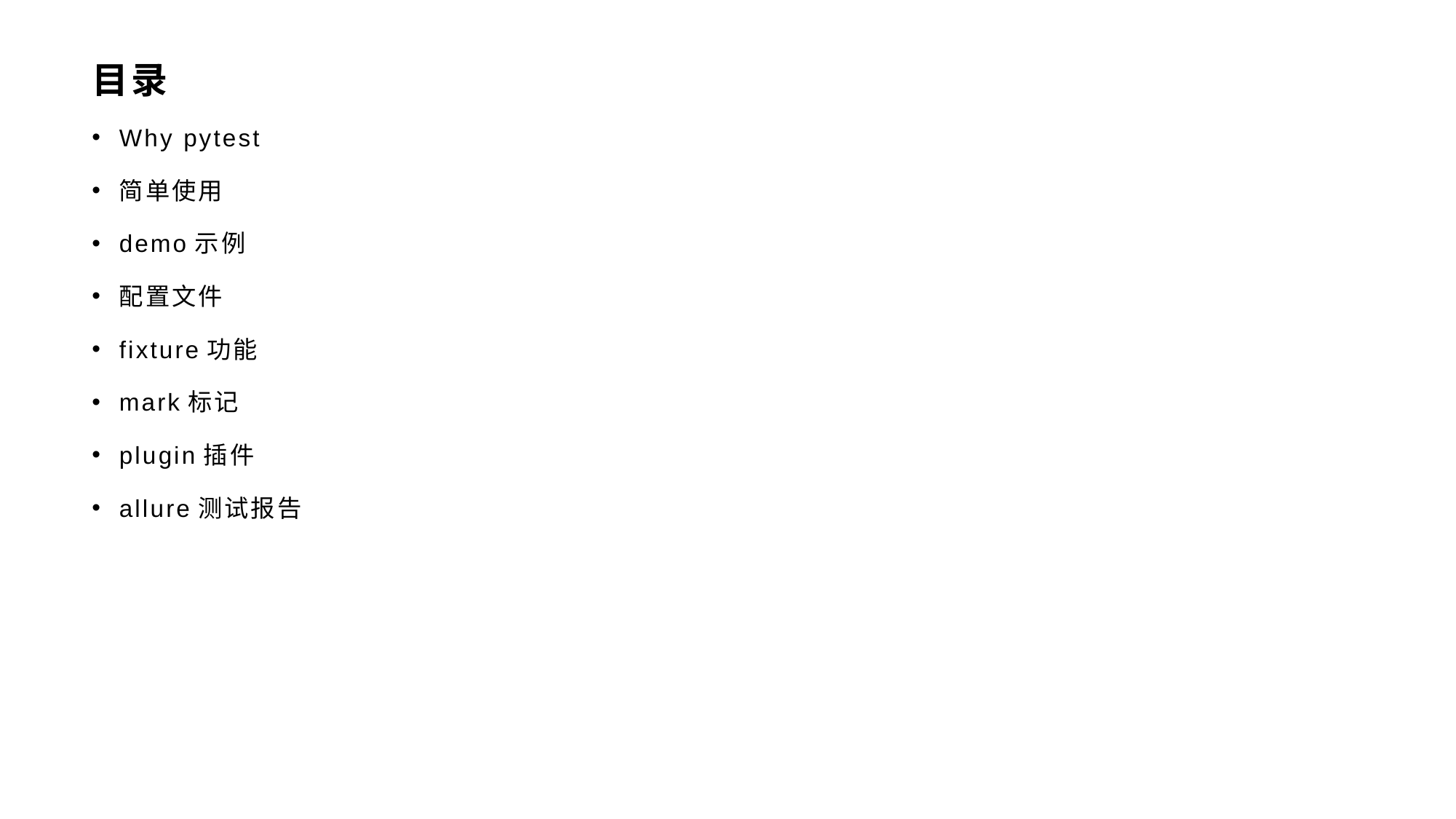

# 目录
Why pytest
简单使用
demo示例
配置文件
fixture功能
mark标记
plugin插件
allure测试报告